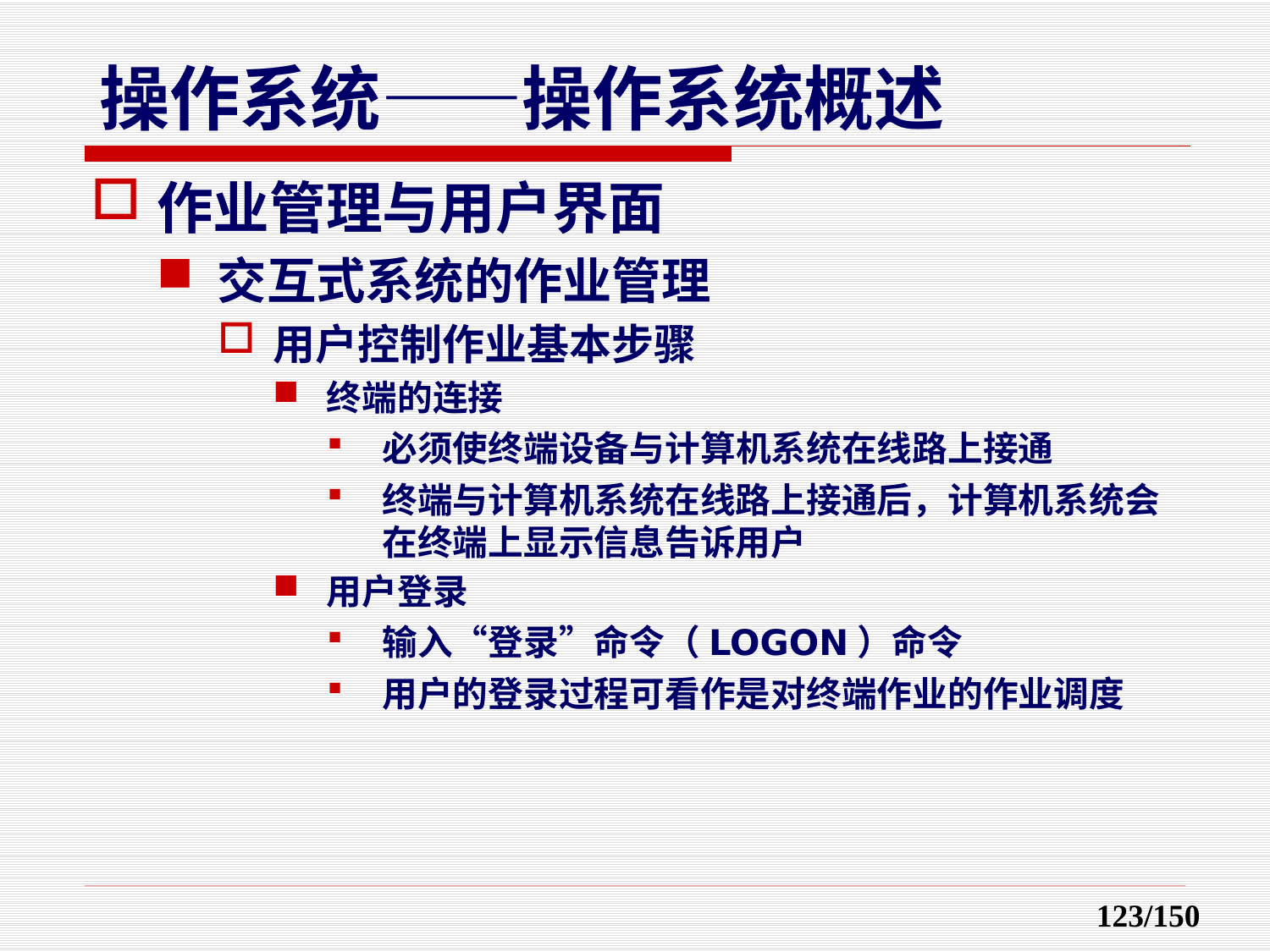

作业管理与用户界面
交互式系统的作业管理
用户控制作业基本步骤
终端的连接
必须使终端设备与计算机系统在线路上接通
终端与计算机系统在线路上接通后，计算机系统会在终端上显示信息告诉用户
用户登录
输入“登录”命令（LOGON）命令
用户的登录过程可看作是对终端作业的作业调度